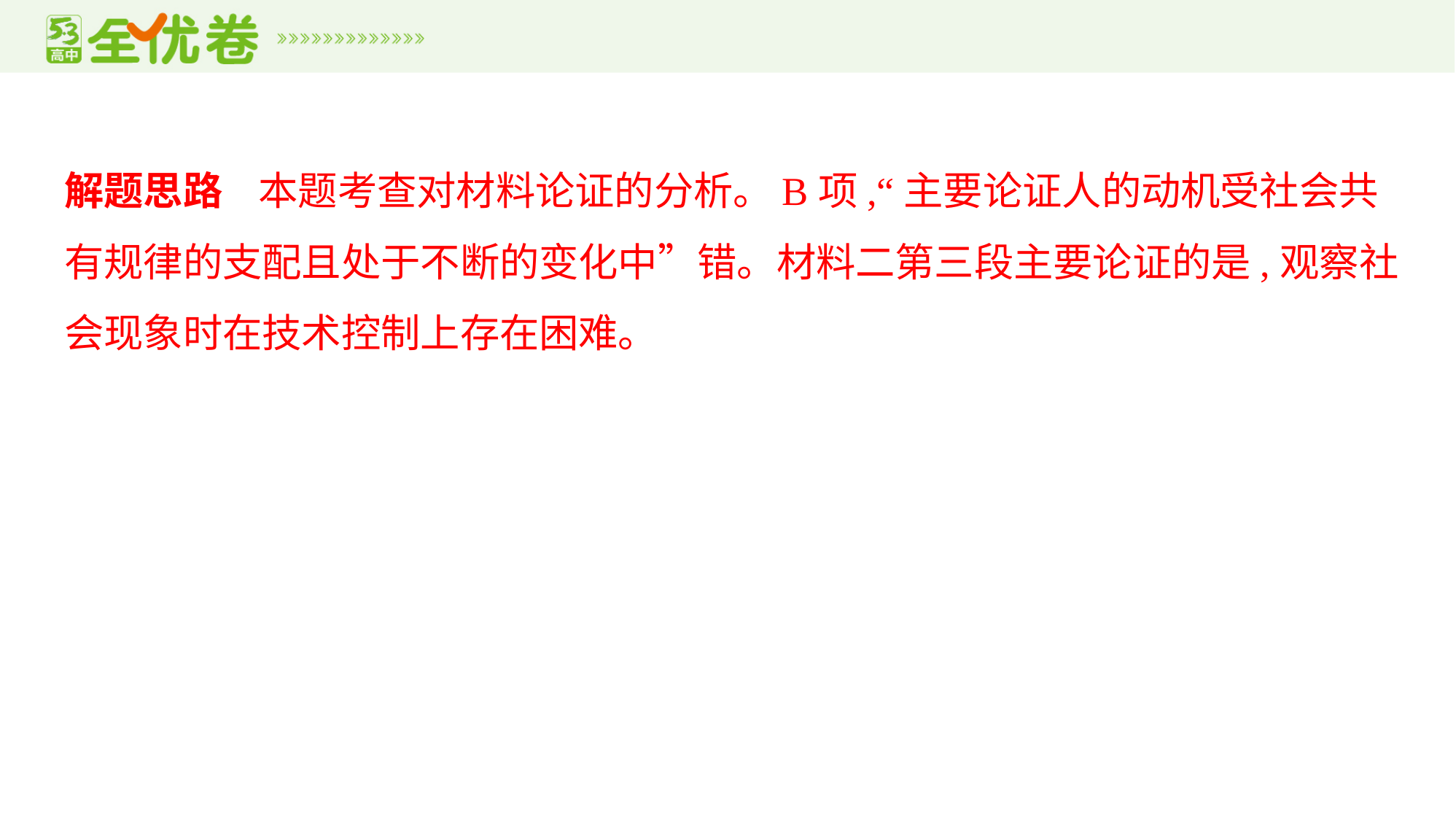

解题思路    本题考查对材料论证的分析。B项,“主要论证人的动机受社会共
有规律的支配且处于不断的变化中”错。材料二第三段主要论证的是,观察社
会现象时在技术控制上存在困难。